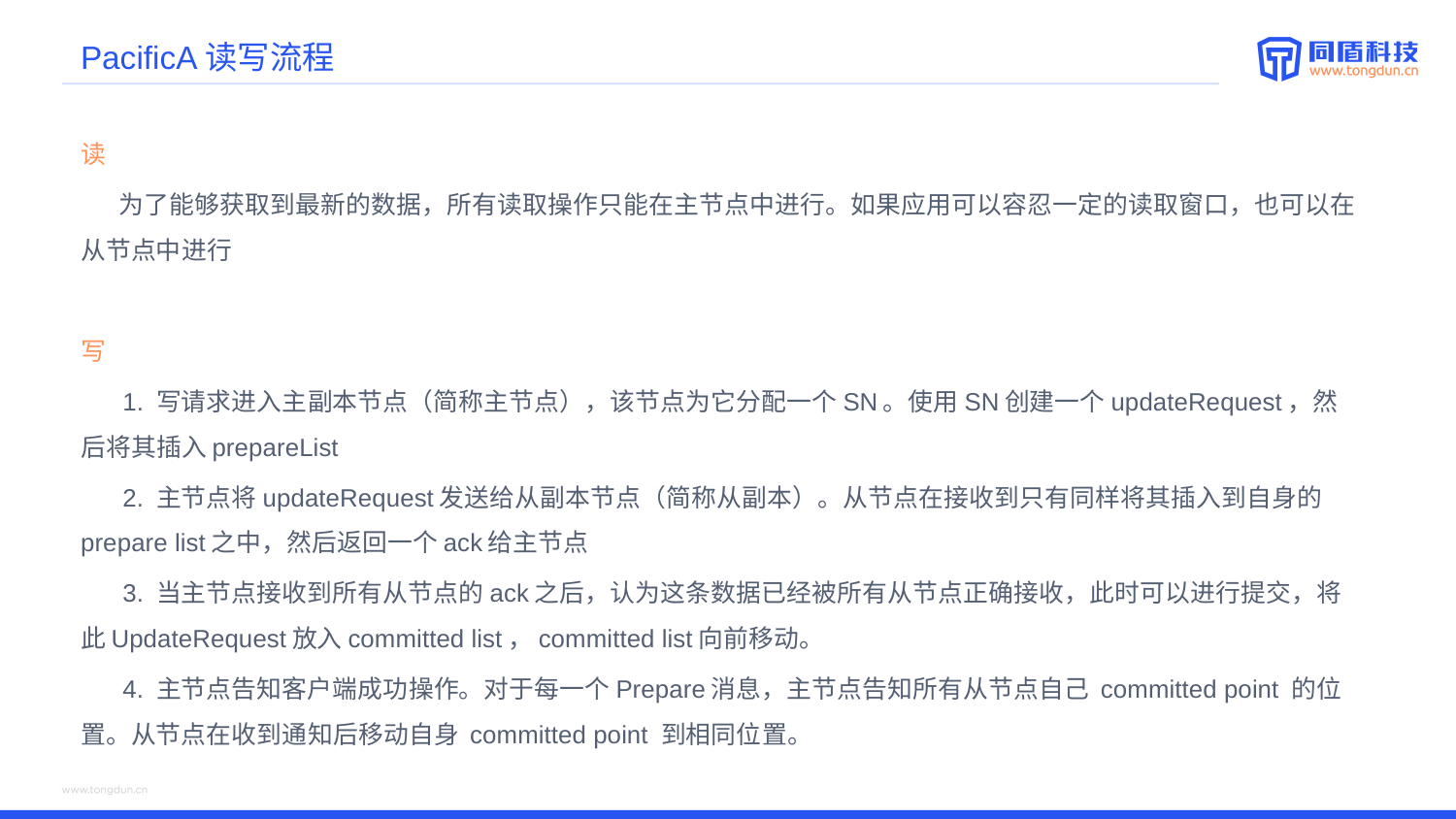

# PacificA读写流程
读
      为了能够获取到最新的数据，所有读取操作只能在主节点中进行。如果应用可以容忍一定的读取窗口，也可以在从节点中进行

写
      1. 写请求进入主副本节点（简称主节点），该节点为它分配一个SN。使用SN创建一个updateRequest，然后将其插入prepareList
      2. 主节点将updateRequest发送给从副本节点（简称从副本）。从节点在接收到只有同样将其插入到自身的prepare list之中，然后返回一个ack给主节点
      3. 当主节点接收到所有从节点的ack之后，认为这条数据已经被所有从节点正确接收，此时可以进行提交，将此UpdateRequest放入committed list，committed list向前移动。
      4. 主节点告知客户端成功操作。对于每一个Prepare消息，主节点告知所有从节点自己 committed point 的位置。从节点在收到通知后移动自身 committed point 到相同位置。